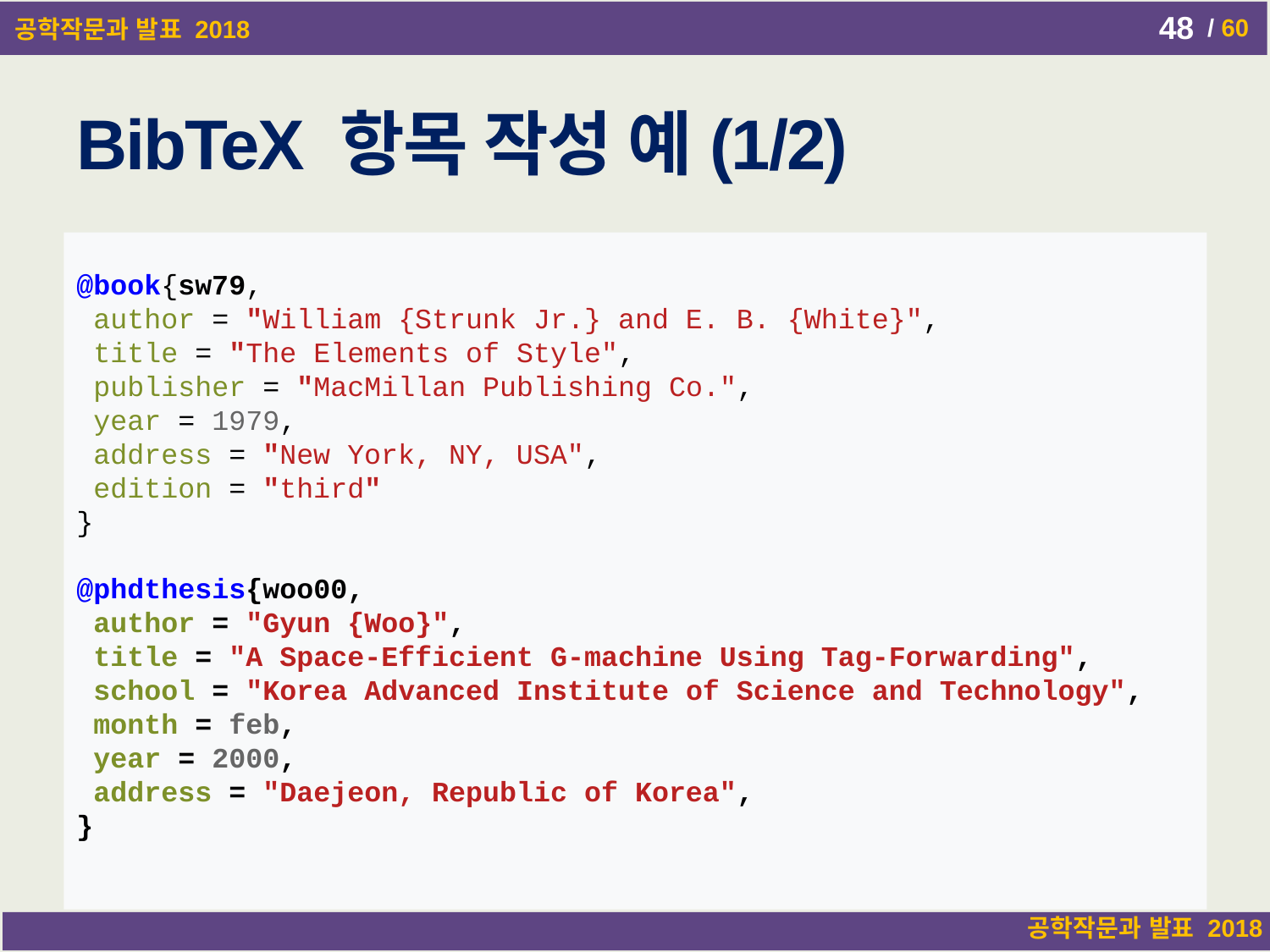

Writing and Presentation
48
# BibTeX 항목 작성 예(1/2)
@book{sw79,
 author = "William {Strunk Jr.} and E. B. {White}",
 title = "The Elements of Style",
 publisher = "MacMillan Publishing Co.",
 year = 1979,
 address = "New York, NY, USA",
 edition = "third"
}

@phdthesis{woo00,
 author = "Gyun {Woo}",
 title = "A Space-Efficient G-machine Using Tag-Forwarding",
 school = "Korea Advanced Institute of Science and Technology",
 month = feb,
 year = 2000,
 address = "Daejeon, Republic of Korea",
}